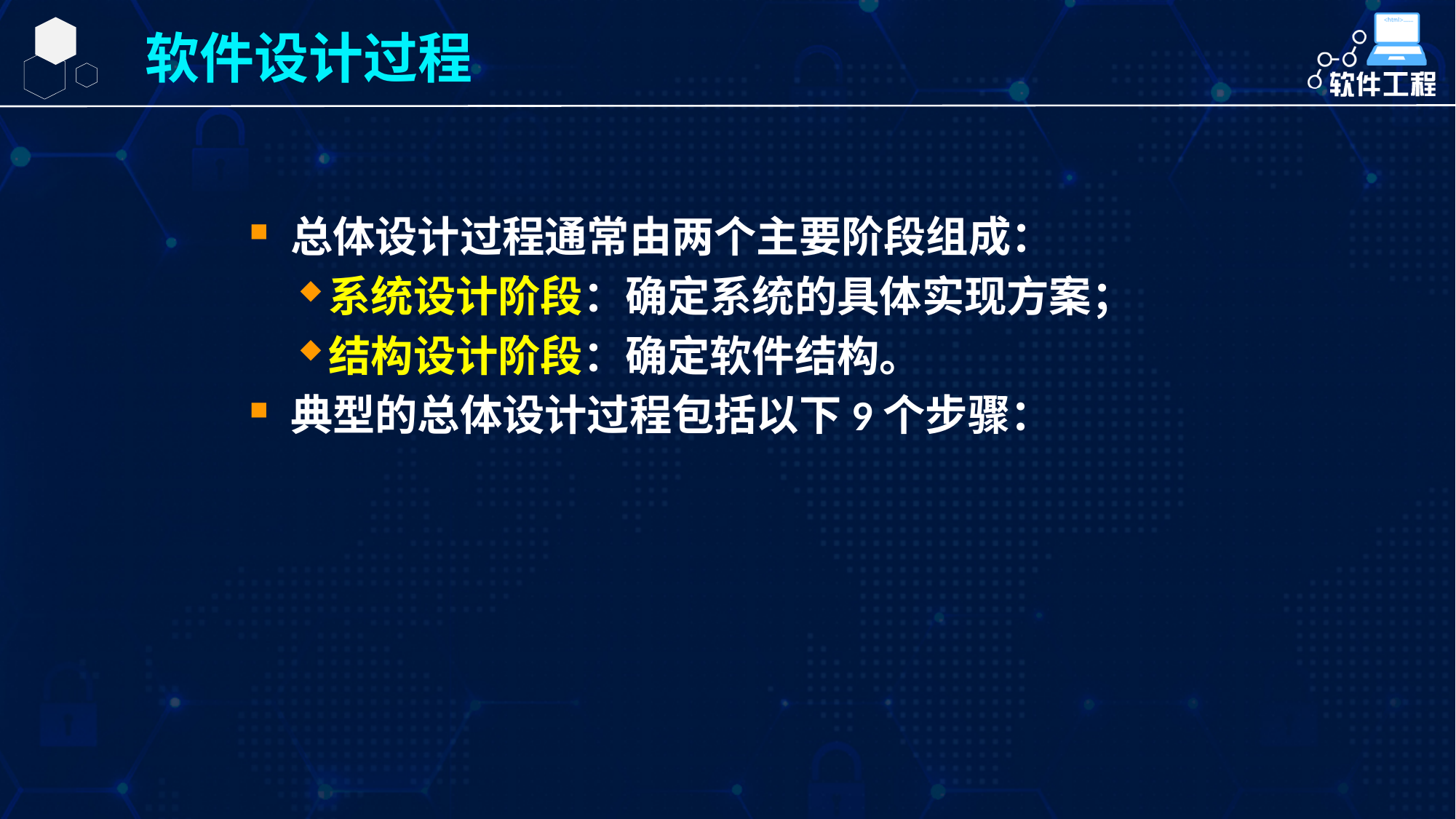

软件设计过程
总体设计过程通常由两个主要阶段组成：
系统设计阶段：确定系统的具体实现方案；
结构设计阶段：确定软件结构。
典型的总体设计过程包括以下9个步骤：